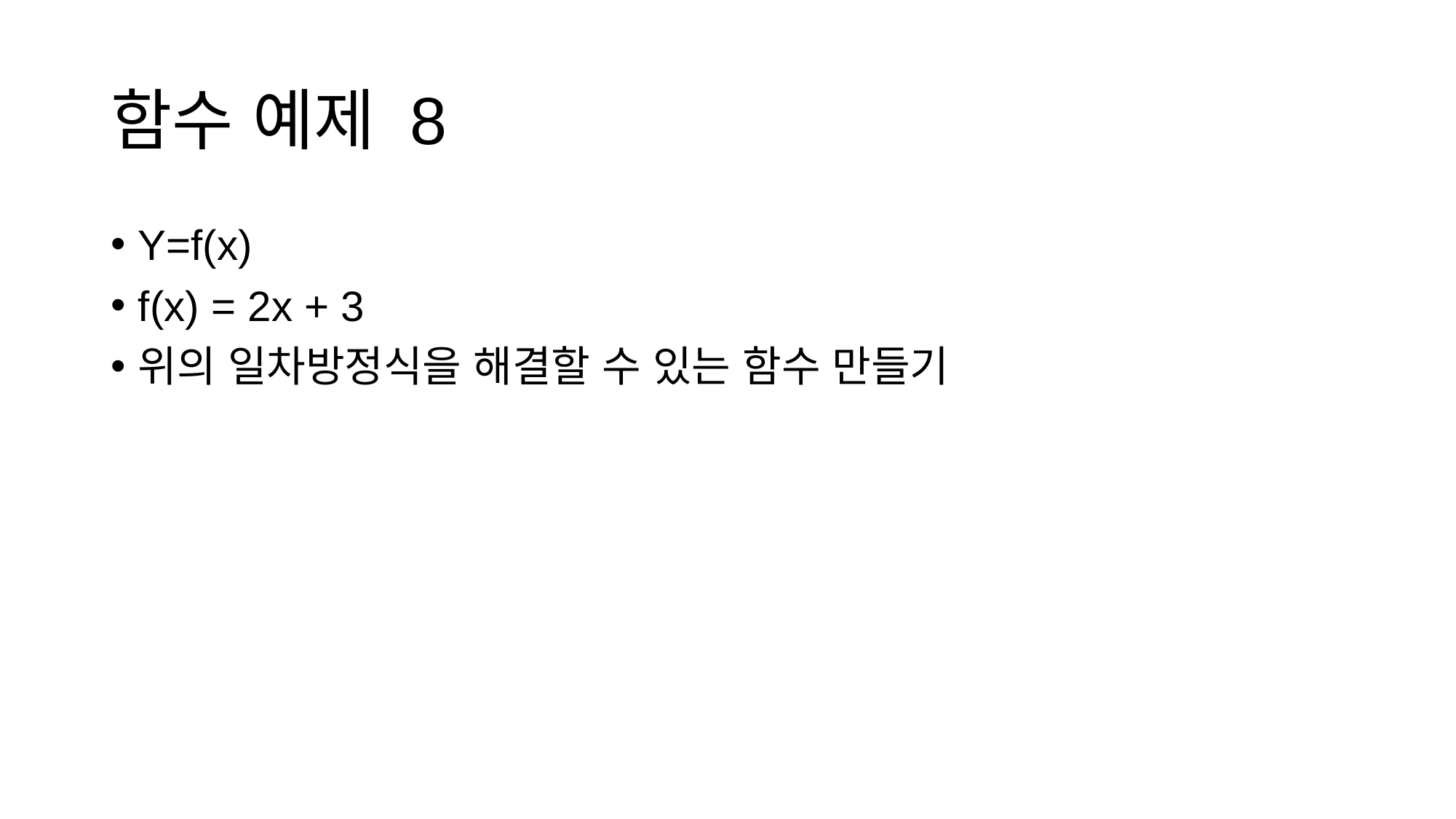

# 함수 예제 8
Y=f(x)
f(x) = 2x + 3
위의 일차방정식을 해결할 수 있는 함수 만들기